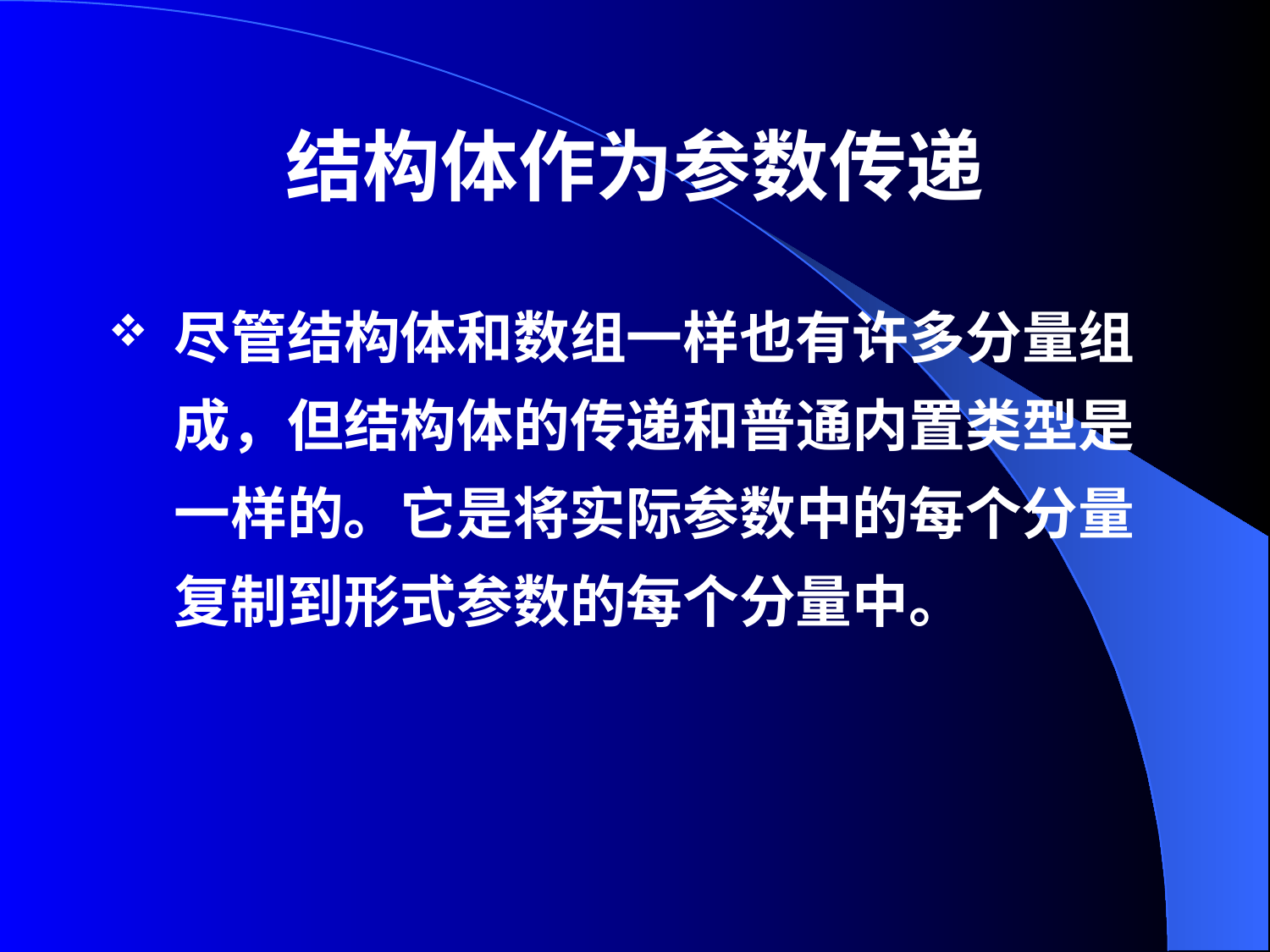

# 结构体作为参数传递
尽管结构体和数组一样也有许多分量组成，但结构体的传递和普通内置类型是一样的。它是将实际参数中的每个分量复制到形式参数的每个分量中。